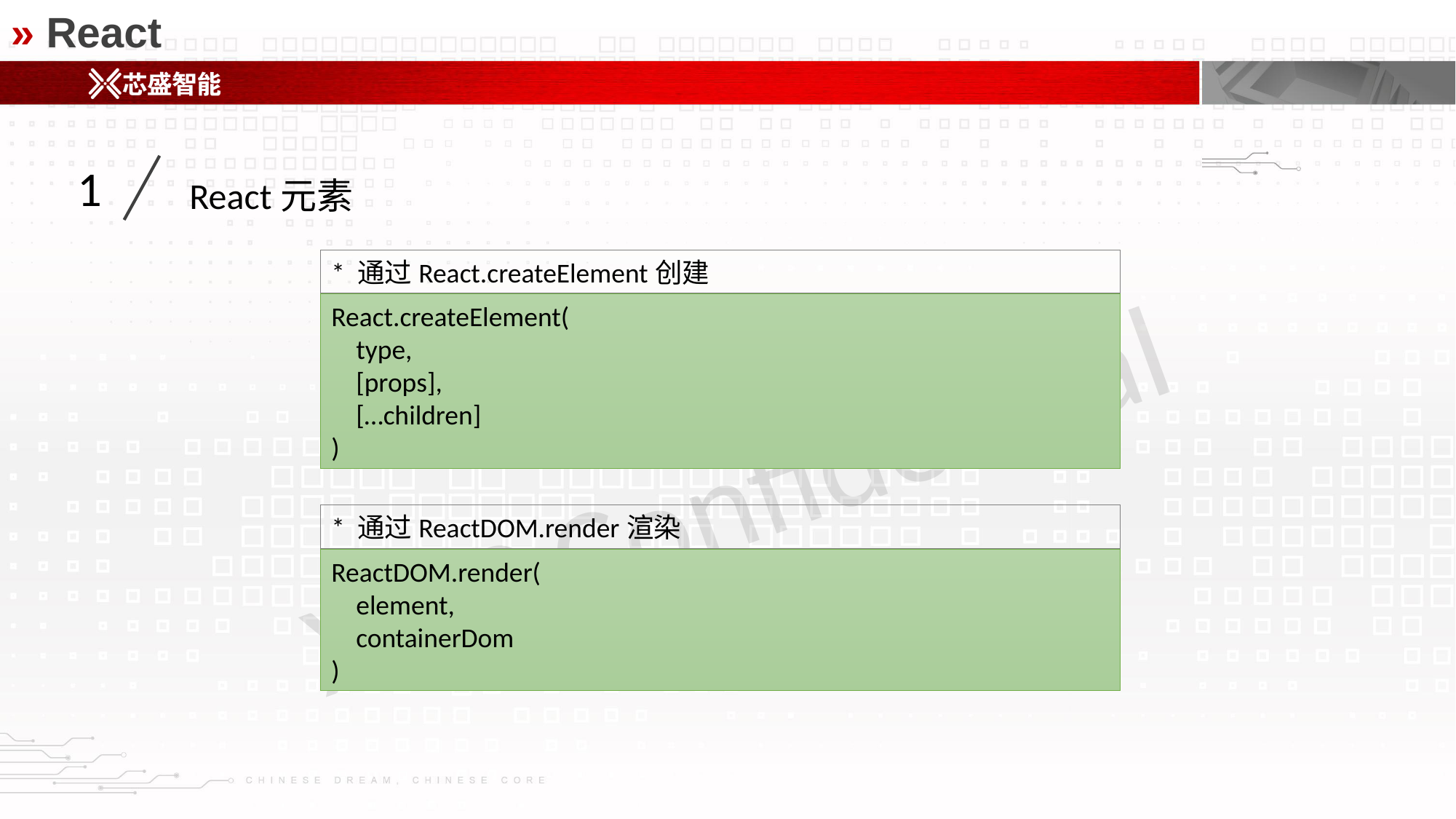

» React
1
React元素
* 通过React.createElement创建
React.createElement(
    type,
    [props],
    […children]
)
* 通过ReactDOM.render渲染
ReactDOM.render(
    element,
    containerDom
)